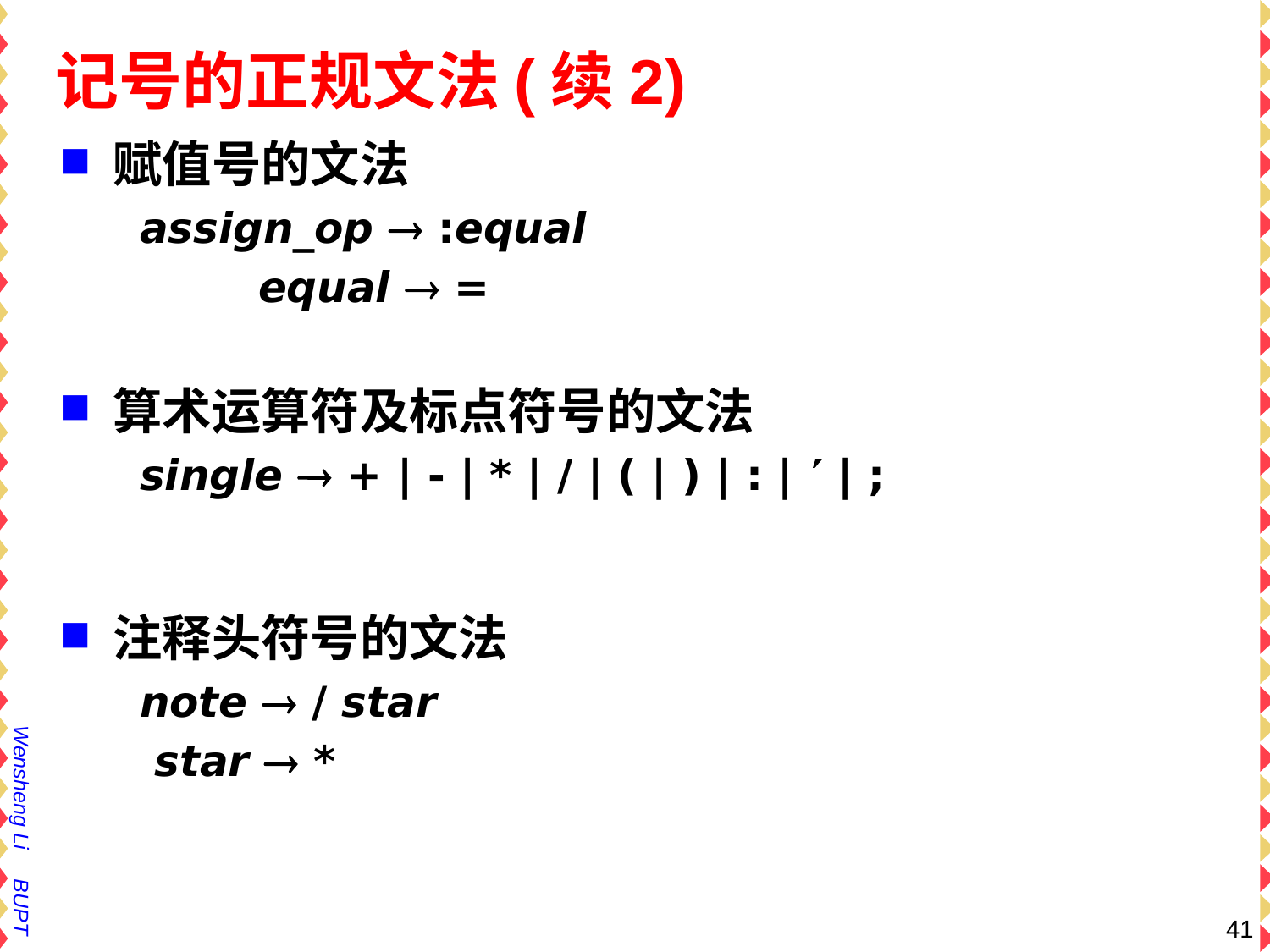

# 记号的正规文法(续2)
赋值号的文法
assign_op → :equal
        equal → =

算术运算符及标点符号的文法
single → + | - | * | / | ( | ) | : | ′ | ;

注释头符号的文法
note → / star
 star → *
41